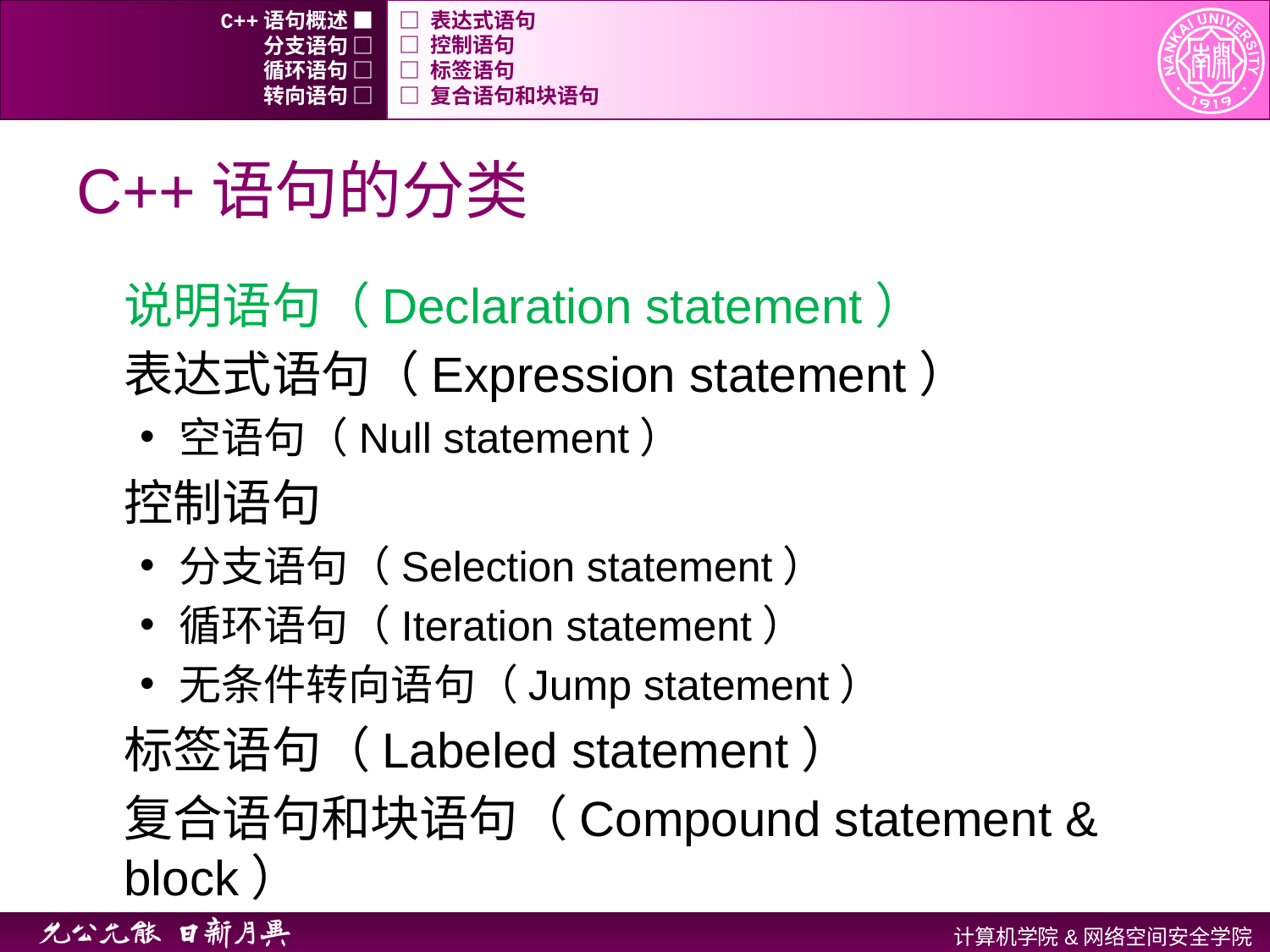

C++语句概述 ■
□ 表达式语句
分支语句 □
□ 控制语句
循环语句 □
□ 标签语句
转向语句 □
□ 复合语句和块语句
# C++语句的分类
说明语句（Declaration statement）
表达式语句（Expression statement）
空语句（Null statement）
控制语句
分支语句（Selection statement）
循环语句（Iteration statement）
无条件转向语句（Jump statement）
标签语句（Labeled statement）
复合语句和块语句（Compound statement & block）